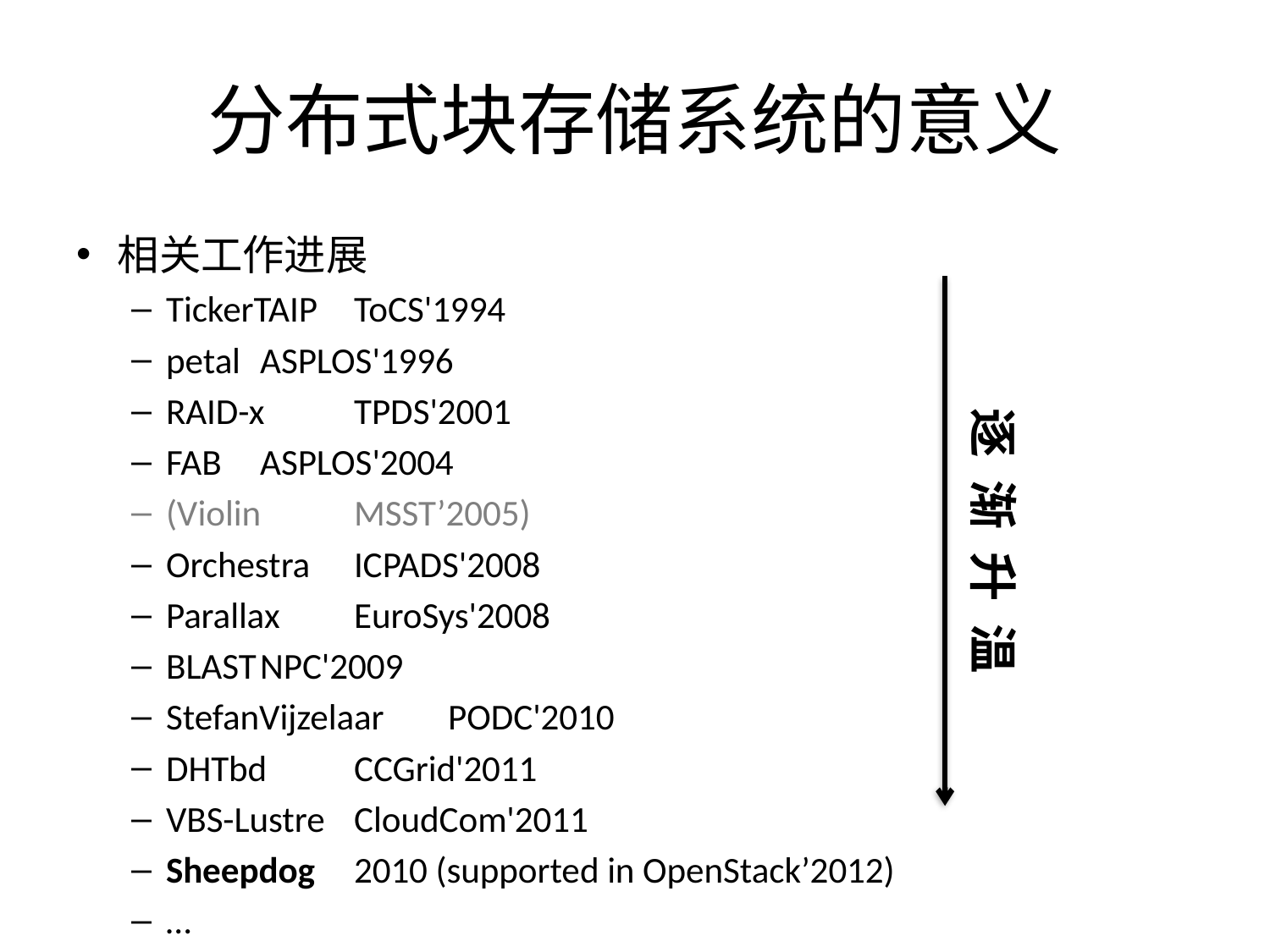

# 分布式块存储系统的意义
相关工作进展
TickerTAIP		ToCS'1994
petal			ASPLOS'1996
RAID-x			TPDS'2001
FAB			ASPLOS'2004
(Violin			MSST’2005)
Orchestra		ICPADS'2008
Parallax			EuroSys'2008
BLAST			NPC'2009
StefanVijzelaar		PODC'2010
DHTbd			CCGrid'2011
VBS-Lustre		CloudCom'2011
Sheepdog		2010 (supported in OpenStack’2012)
…

逐  渐  升  温